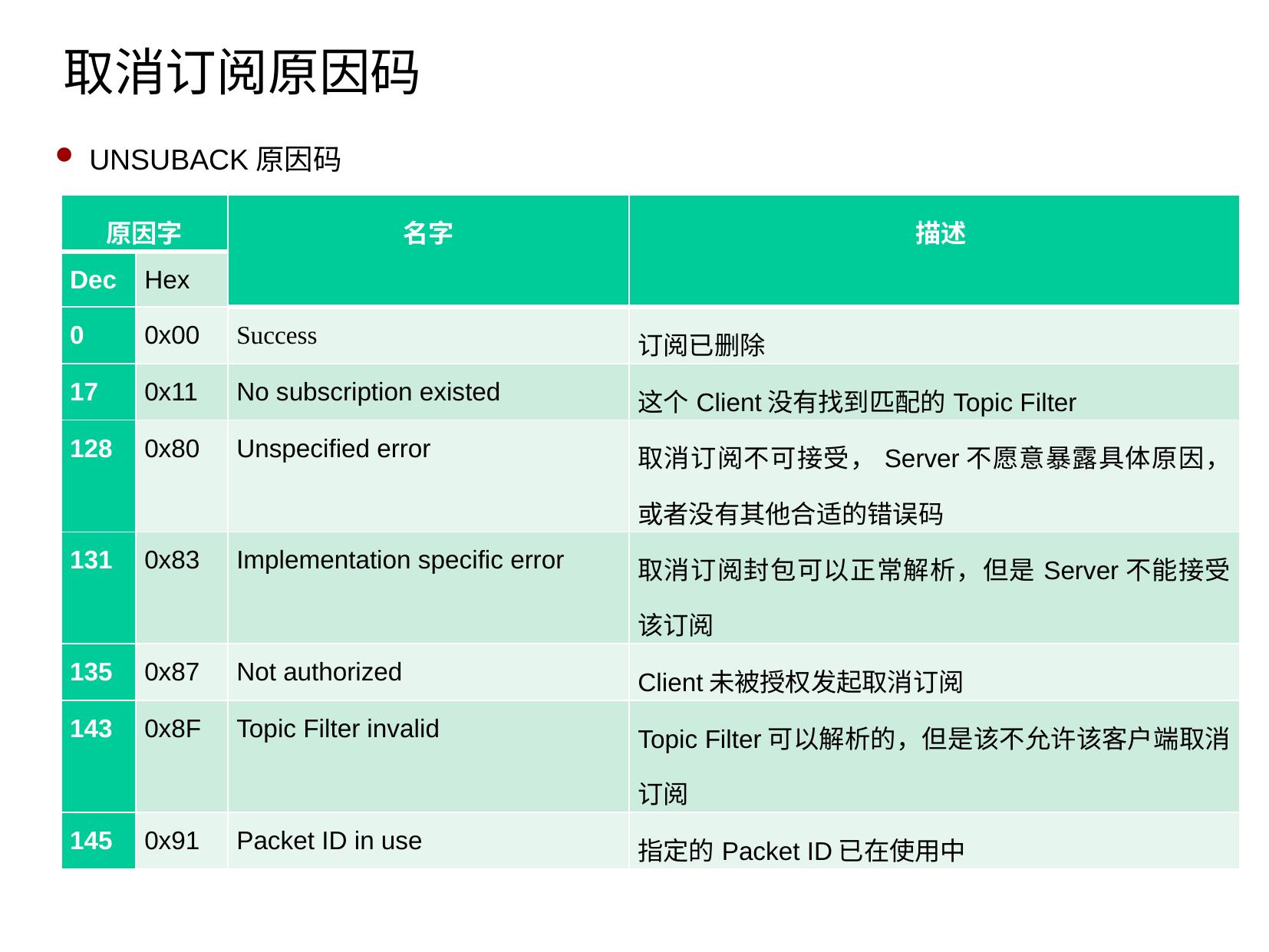

取消订阅原因码
UNSUBACK原因码

| 原因字 |  | 名字 | 描述 |
| --- | --- | --- | --- |
| Dec | Hex |  |  |
| 0 | 0x00 | Success | 订阅已删除 |
| 17 | 0x11 | No subscription existed | 这个Client没有找到匹配的Topic Filter |
| 128 | 0x80 | Unspecified error | 取消订阅不可接受，Server不愿意暴露具体原因，或者没有其他合适的错误码 |
| 131 | 0x83 | Implementation specific error | 取消订阅封包可以正常解析，但是Server不能接受该订阅 |
| 135 | 0x87 | Not authorized | Client未被授权发起取消订阅 |
| 143 | 0x8F | Topic Filter invalid | Topic Filter可以解析的，但是该不允许该客户端取消订阅 |
| 145 | 0x91 | Packet ID in use | 指定的Packet ID已在使用中 |